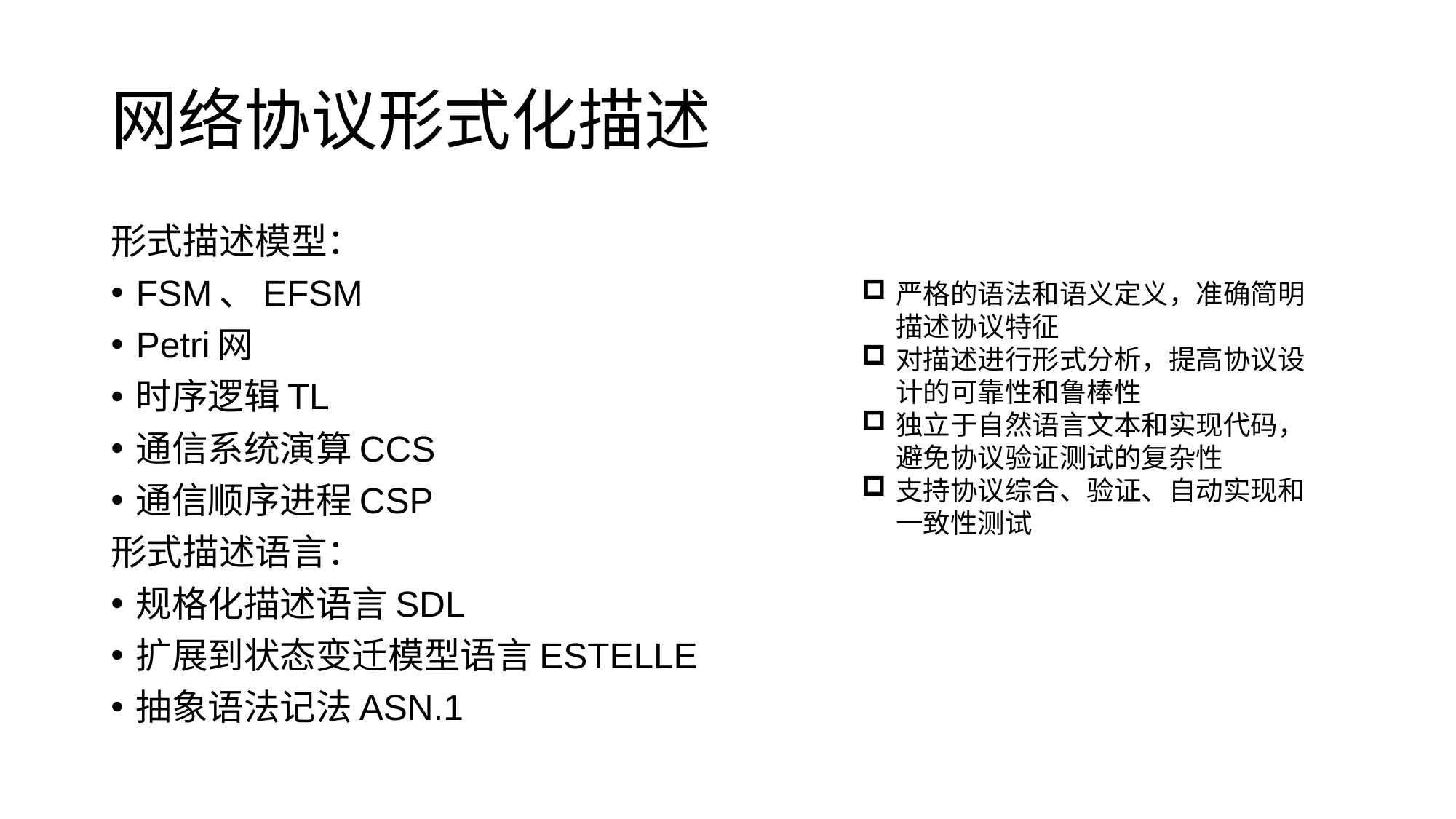

# 网络协议形式化描述
形式描述模型：
FSM、EFSM
Petri网
时序逻辑TL
通信系统演算CCS
通信顺序进程CSP
形式描述语言：
规格化描述语言SDL
扩展到状态变迁模型语言ESTELLE
抽象语法记法ASN.1

严格的语法和语义定义，准确简明描述协议特征
对描述进行形式分析，提高协议设计的可靠性和鲁棒性
独立于自然语言文本和实现代码，避免协议验证测试的复杂性
支持协议综合、验证、自动实现和一致性测试